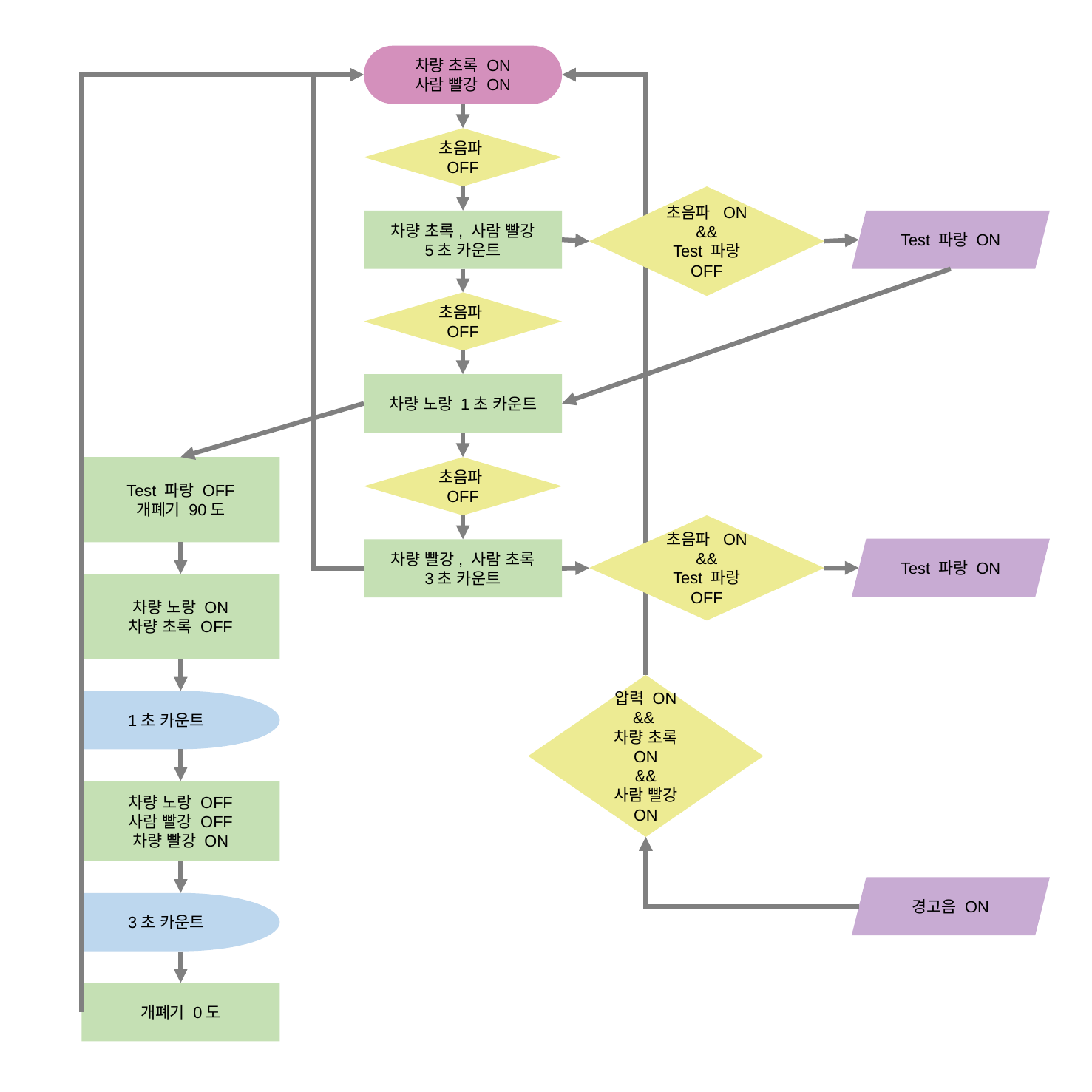

차량 초록 ON
사람 빨강 ON
초음파  OFF
초음파  ON
&&
Test 파랑 OFF
차량 초록, 사람 빨강
5초 카운트
Test 파랑 ON
초음파  OFF
차량 노랑 1초 카운트
Test 파랑 OFF
개폐기 90도
초음파  OFF
초음파  ON
&&
Test 파랑 OFF
Test 파랑 ON
차량 빨강, 사람 초록
3초 카운트
차량 노랑 ON
차량 초록 OFF
압력 ON
&&
차량 초록 ON
&&
사람 빨강 ON
1초 카운트
차량 노랑 OFF
사람 빨강 OFF
차량 빨강 ON
경고음 ON
3초 카운트
개폐기 0도